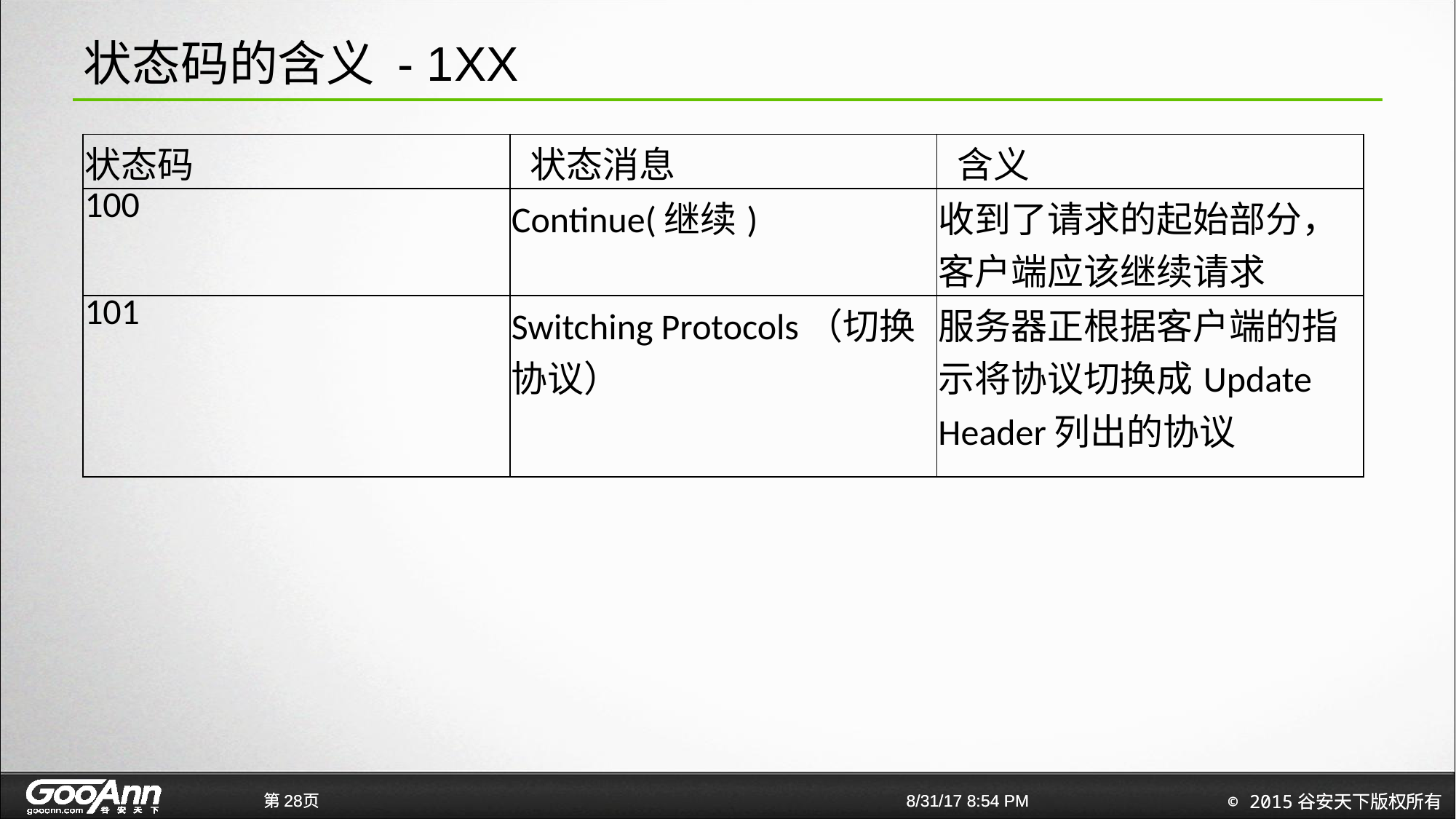

# 状态码的含义 - 1XX
| 状态码 | 状态消息 | 含义 |
| --- | --- | --- |
| 100 | Continue(继续) | 收到了请求的起始部分，客户端应该继续请求 |
| 101 | Switching Protocols（切换协议） | 服务器正根据客户端的指示将协议切换成Update Header列出的协议 |